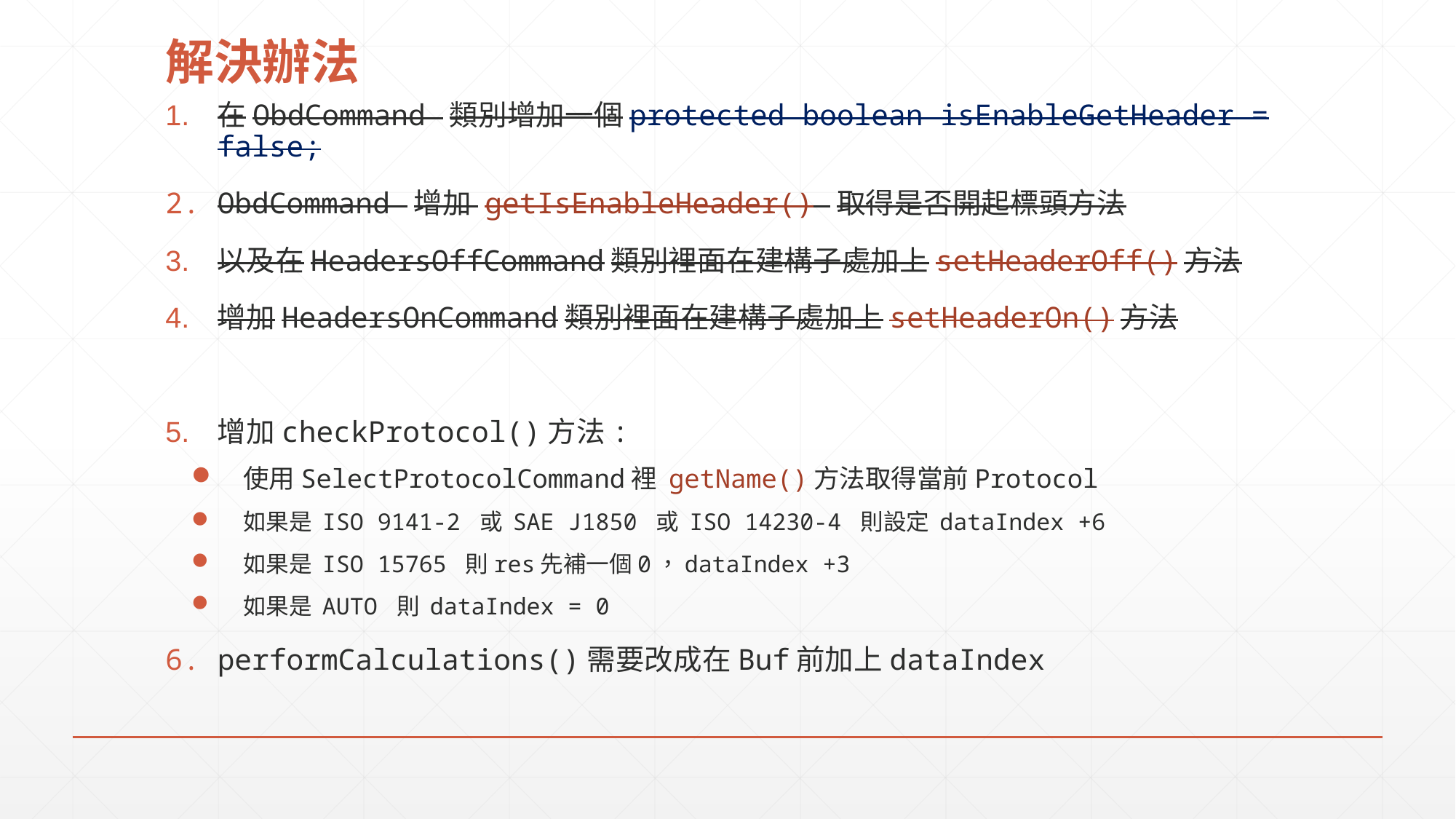

# 解決辦法
在ObdCommand 類別增加一個protected boolean isEnableGetHeader = false;
ObdCommand 增加 getIsEnableHeader() 取得是否開起標頭方法
以及在HeadersOffCommand類別裡面在建構子處加上setHeaderOff()方法
增加HeadersOnCommand類別裡面在建構子處加上setHeaderOn()方法

增加checkProtocol()方法:
使用SelectProtocolCommand裡 getName()方法取得當前Protocol
如果是 ISO 9141-2 或 SAE J1850 或 ISO 14230-4 則設定 dataIndex +6
如果是 ISO 15765 則res先補一個0，dataIndex +3
如果是 AUTO 則 dataIndex = 0
performCalculations()需要改成在Buf前加上dataIndex